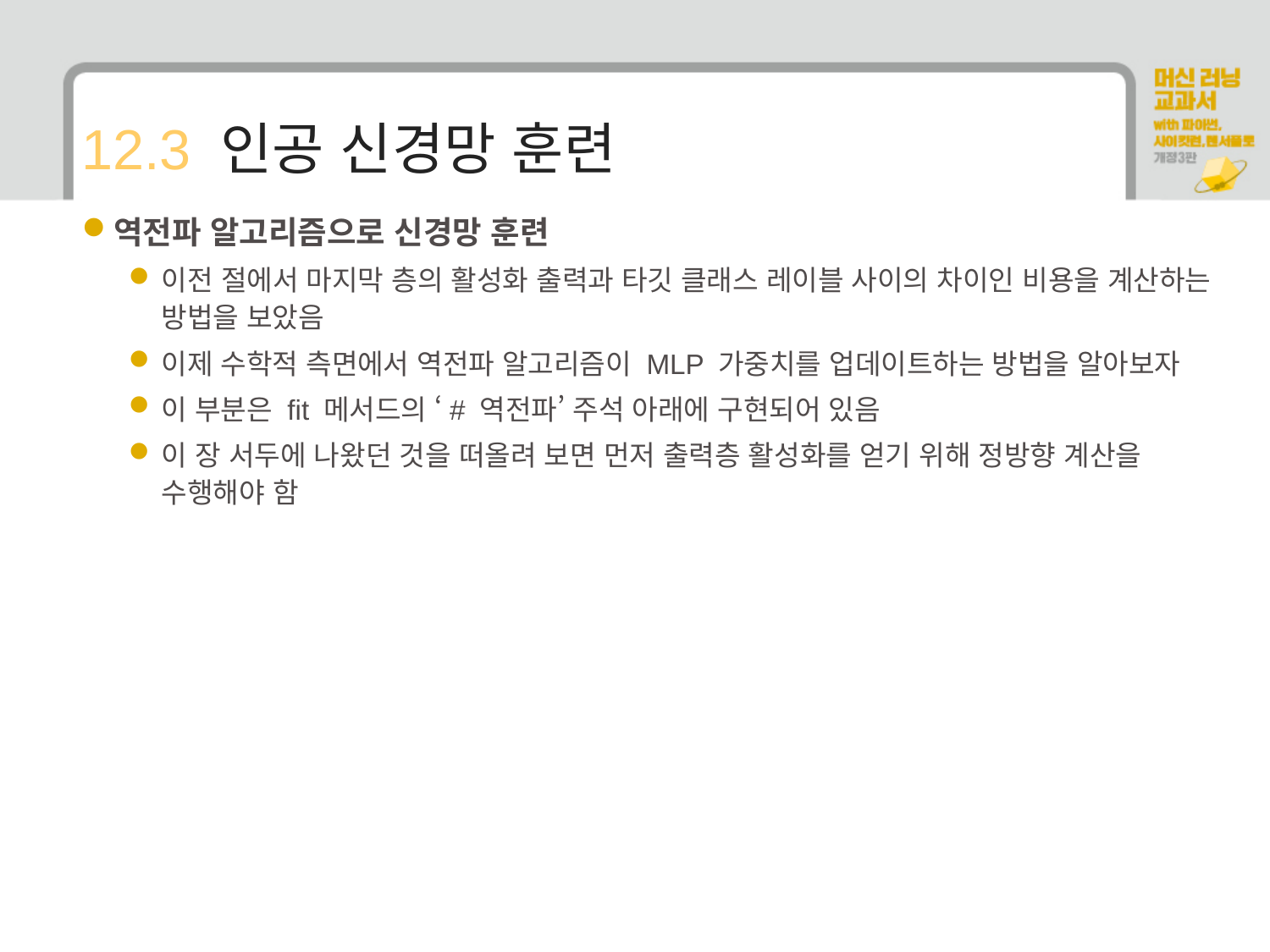

# 12.3 인공 신경망 훈련
역전파 알고리즘으로 신경망 훈련
이전 절에서 마지막 층의 활성화 출력과 타깃 클래스 레이블 사이의 차이인 비용을 계산하는 방법을 보았음
이제 수학적 측면에서 역전파 알고리즘이 MLP 가중치를 업데이트하는 방법을 알아보자
이 부분은 fit 메서드의 ‘# 역전파’ 주석 아래에 구현되어 있음
이 장 서두에 나왔던 것을 떠올려 보면 먼저 출력층 활성화를 얻기 위해 정방향 계산을 수행해야 함